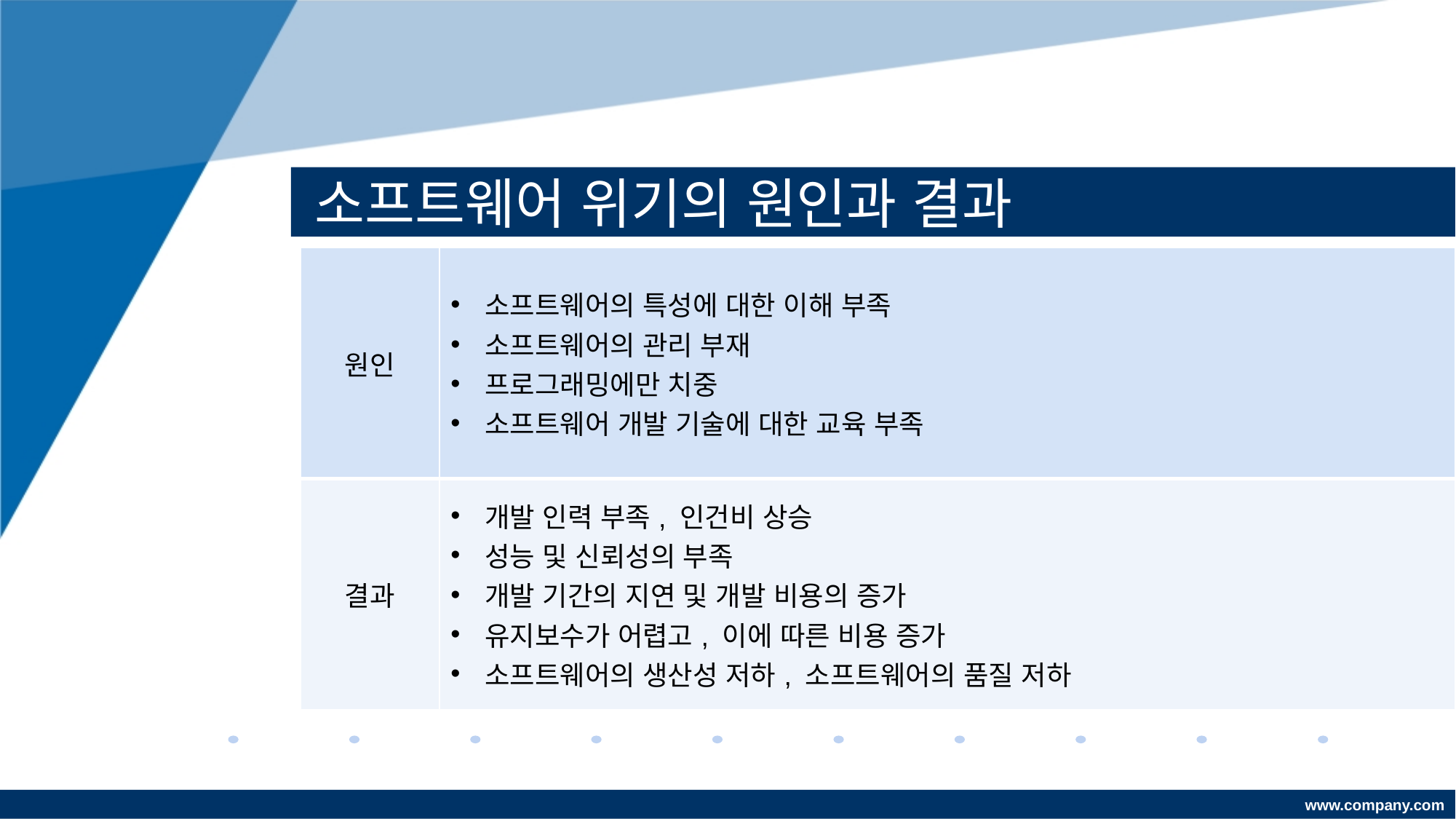

# 소프트웨어 위기의 원인과 결과
| 원인 | 소프트웨어의 특성에 대한 이해 부족 소프트웨어의 관리 부재 프로그래밍에만 치중 소프트웨어 개발 기술에 대한 교육 부족 |
| --- | --- |
| 결과 | 개발 인력 부족, 인건비 상승 성능 및 신뢰성의 부족 개발 기간의 지연 및 개발 비용의 증가 유지보수가 어렵고, 이에 따른 비용 증가 소프트웨어의 생산성 저하, 소프트웨어의 품질 저하 |